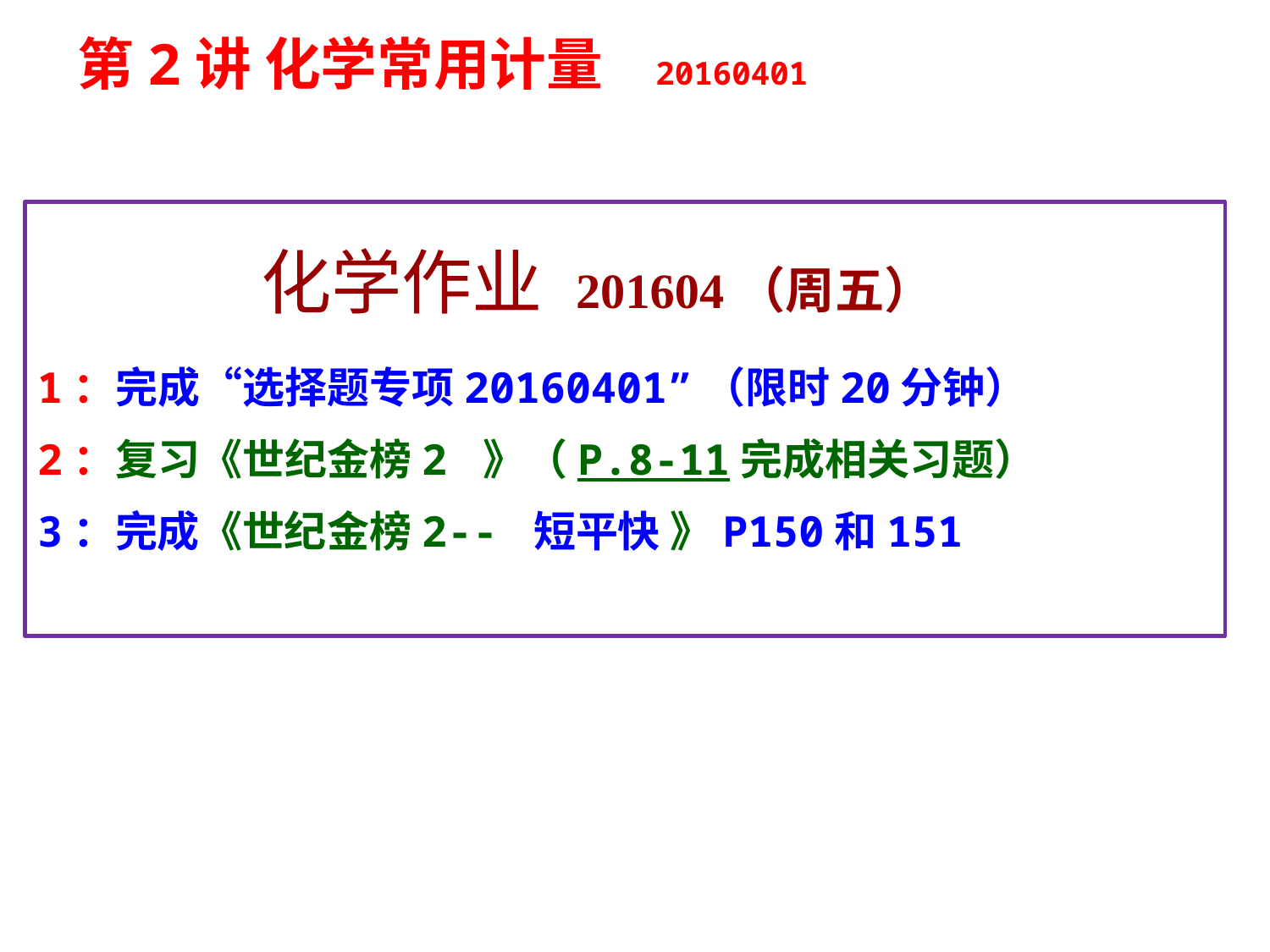

第2讲 化学常用计量   20160401
        化学作业 201604（周五）
1：完成“选择题专项20160401”（限时20分钟）
2：复习《世纪金榜2 》（P.8-11完成相关习题）
3：完成《世纪金榜2-- 短平快 》P150和151